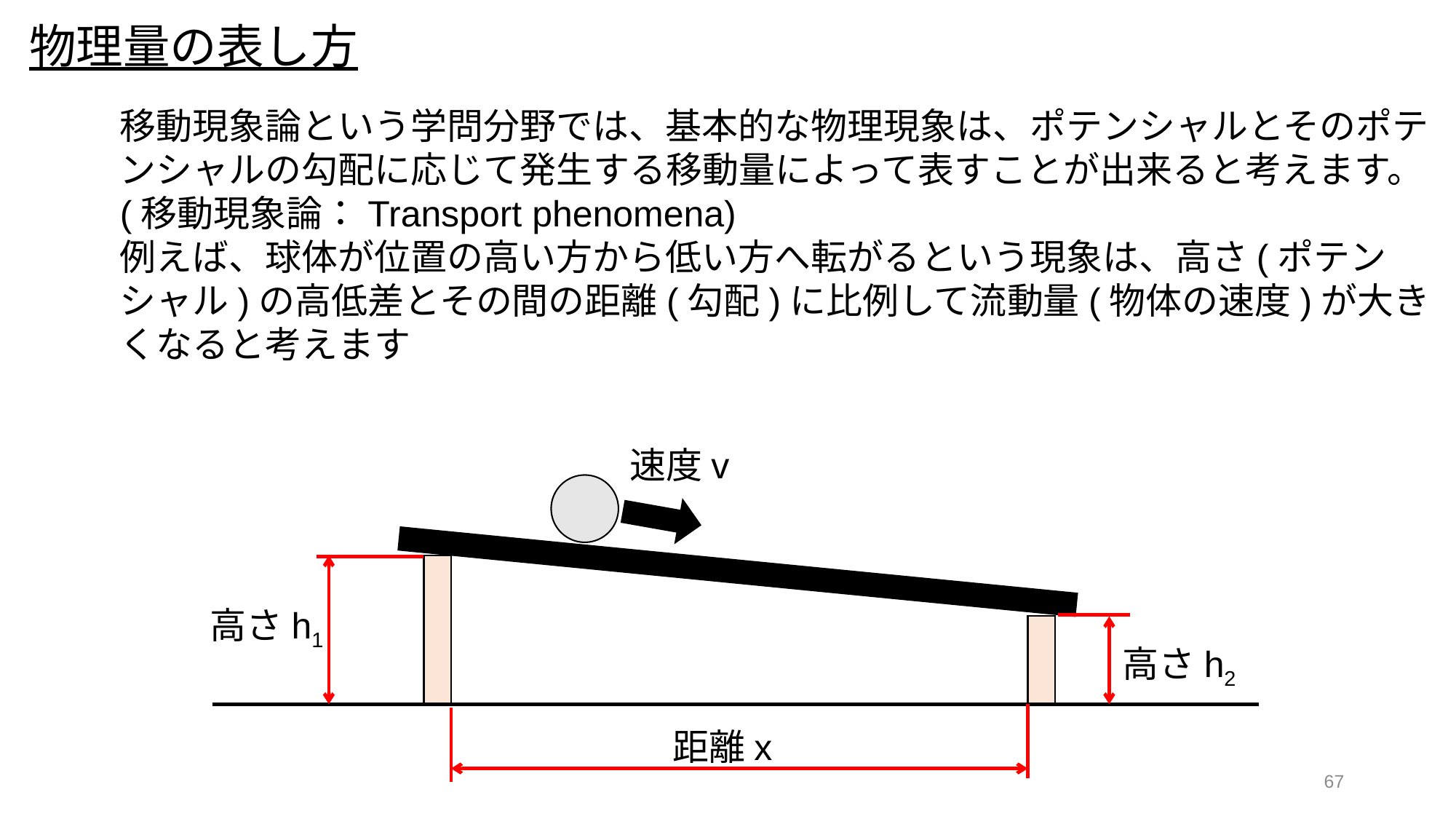

物理量の表し方
移動現象論という学問分野では、基本的な物理現象は、ポテンシャルとそのポテンシャルの勾配に応じて発生する移動量によって表すことが出来ると考えます。
(移動現象論：Transport phenomena)
例えば、球体が位置の高い方から低い方へ転がるという現象は、高さ(ポテンシャル)の高低差とその間の距離(勾配)に比例して流動量(物体の速度)が大きくなると考えます
速度v

高さh1

高さh2
距離x
67